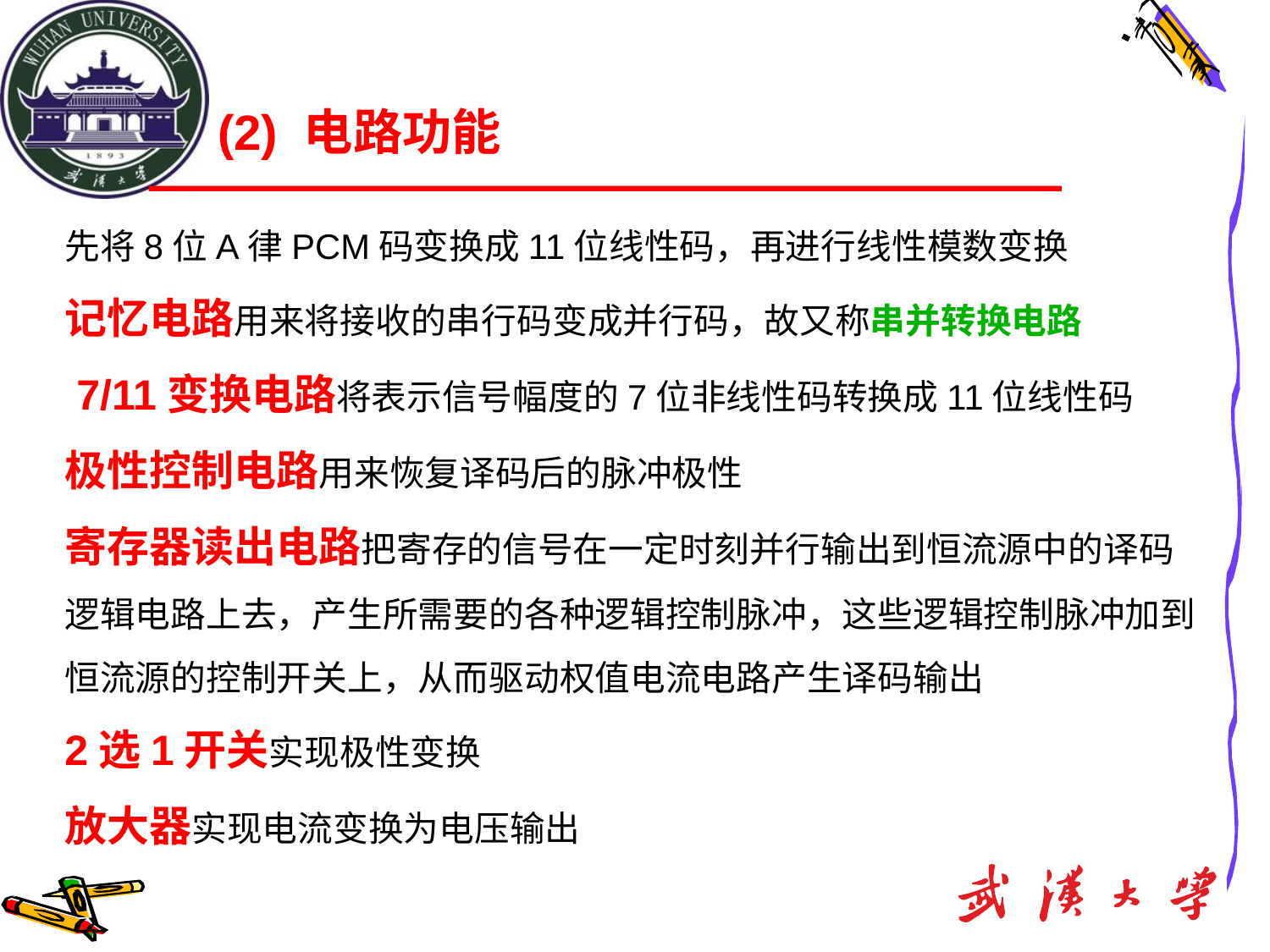

# (2) 电路功能
先将8位A律PCM码变换成11位线性码，再进行线性模数变换
记忆电路用来将接收的串行码变成并行码，故又称串并转换电路
 7/11变换电路将表示信号幅度的7位非线性码转换成11位线性码
极性控制电路用来恢复译码后的脉冲极性
寄存器读出电路把寄存的信号在一定时刻并行输出到恒流源中的译码逻辑电路上去，产生所需要的各种逻辑控制脉冲，这些逻辑控制脉冲加到恒流源的控制开关上，从而驱动权值电流电路产生译码输出
2选1开关实现极性变换
放大器实现电流变换为电压输出